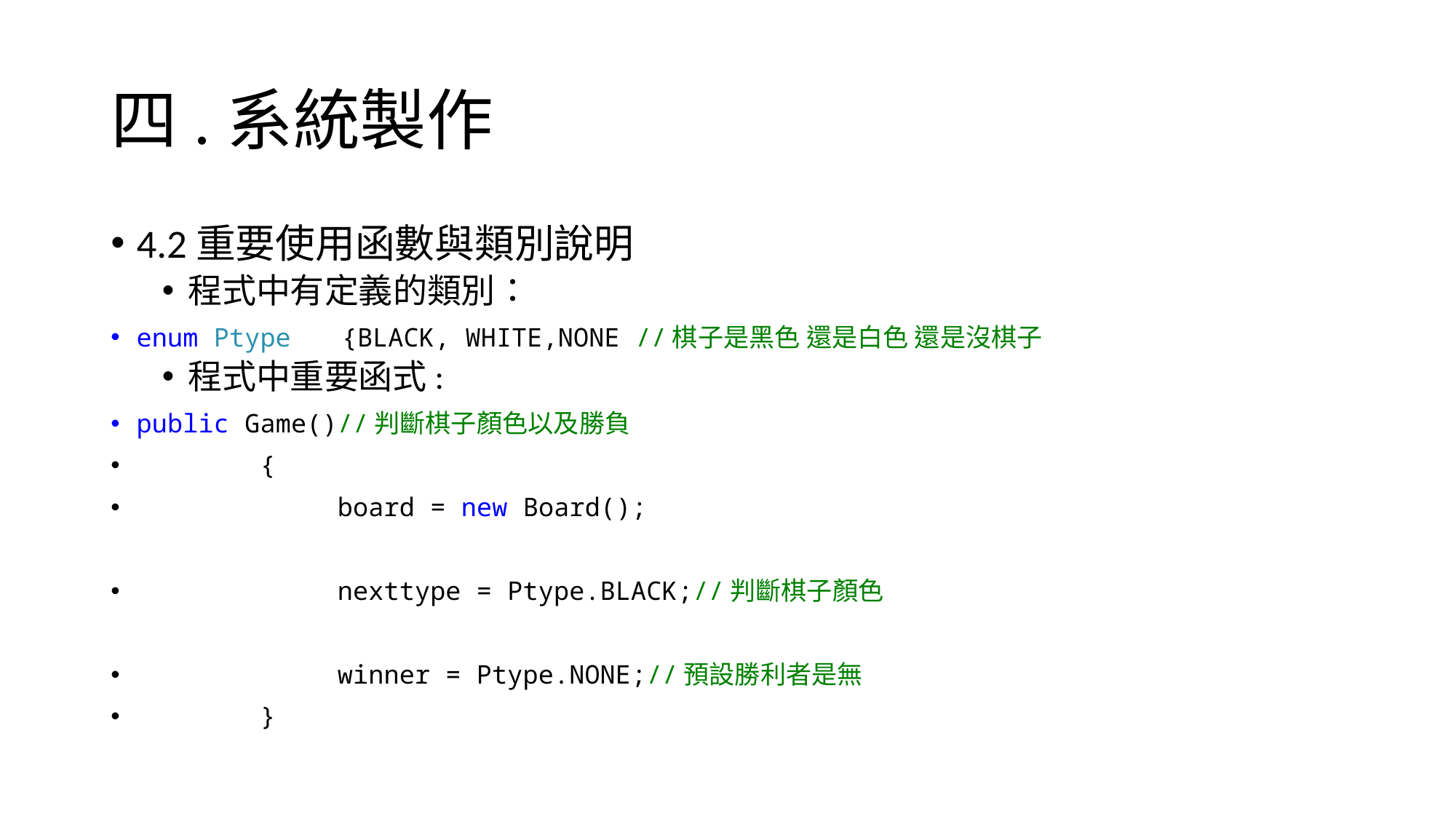

# 四.系統製作
4.2重要使用函數與類別說明
程式中有定義的類別：
enum Ptype 	{BLACK, WHITE,NONE //棋子是黑色 還是白色 還是沒棋子
程式中重要函式:
public Game()//判斷棋子顏色以及勝負
        {
             board = new Board();

             nexttype = Ptype.BLACK;//判斷棋子顏色

             winner = Ptype.NONE;//預設勝利者是無
        }